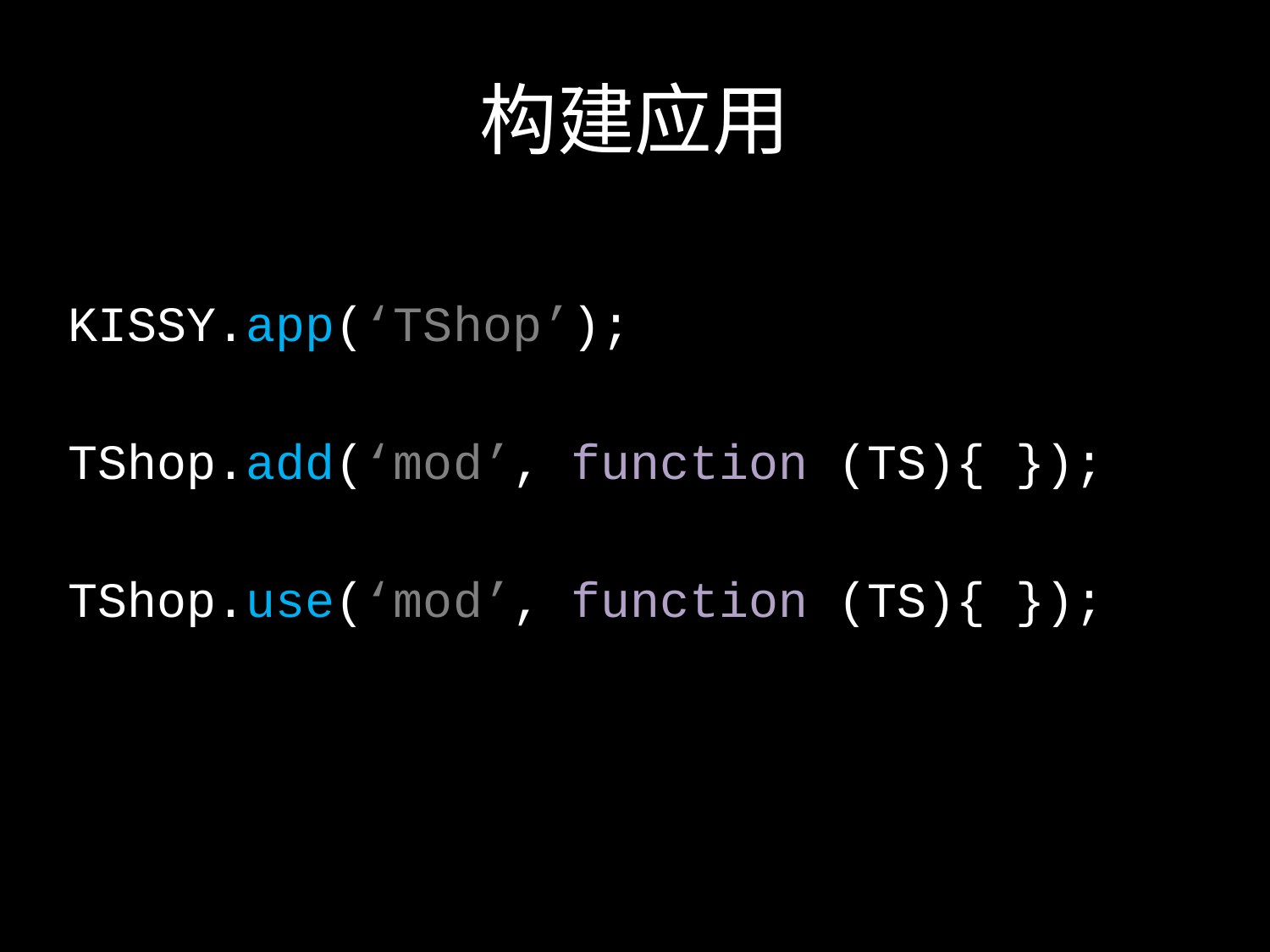

# 构建应用
KISSY.app(‘TShop’);

TShop.add(‘mod’, function (TS){ });

TShop.use(‘mod’, function (TS){ });